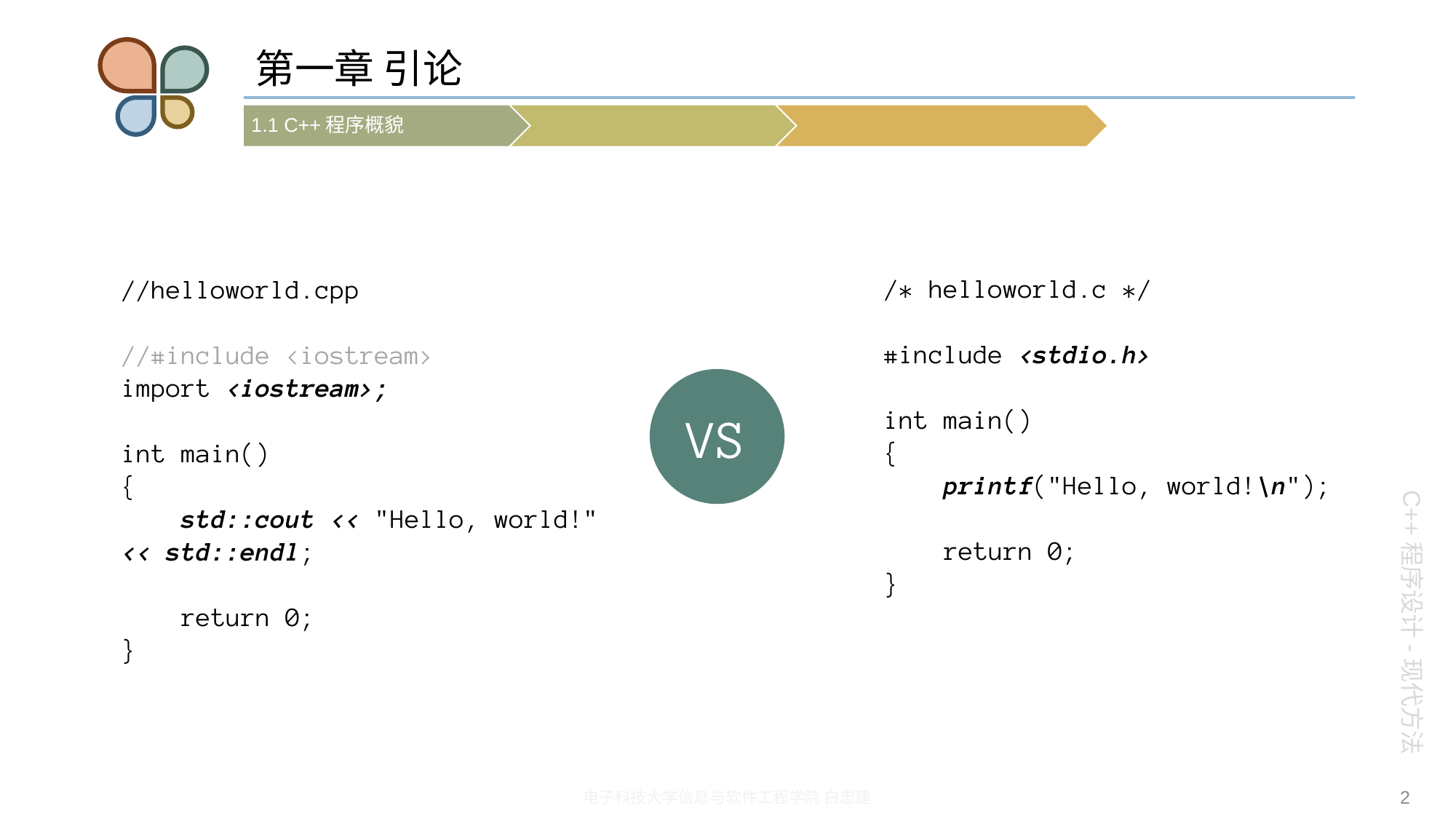

# 第一章 引论
1.1 C++程序概貌

/* helloworld.c */

#include <stdio.h>

int main()
{
    printf("Hello, world!\n");

    return 0;
}
//helloworld.cpp

//#include <iostream>
import <iostream>;

int main()
{
    std::cout << "Hello, world!" << std::endl;

    return 0;
}
VS
2